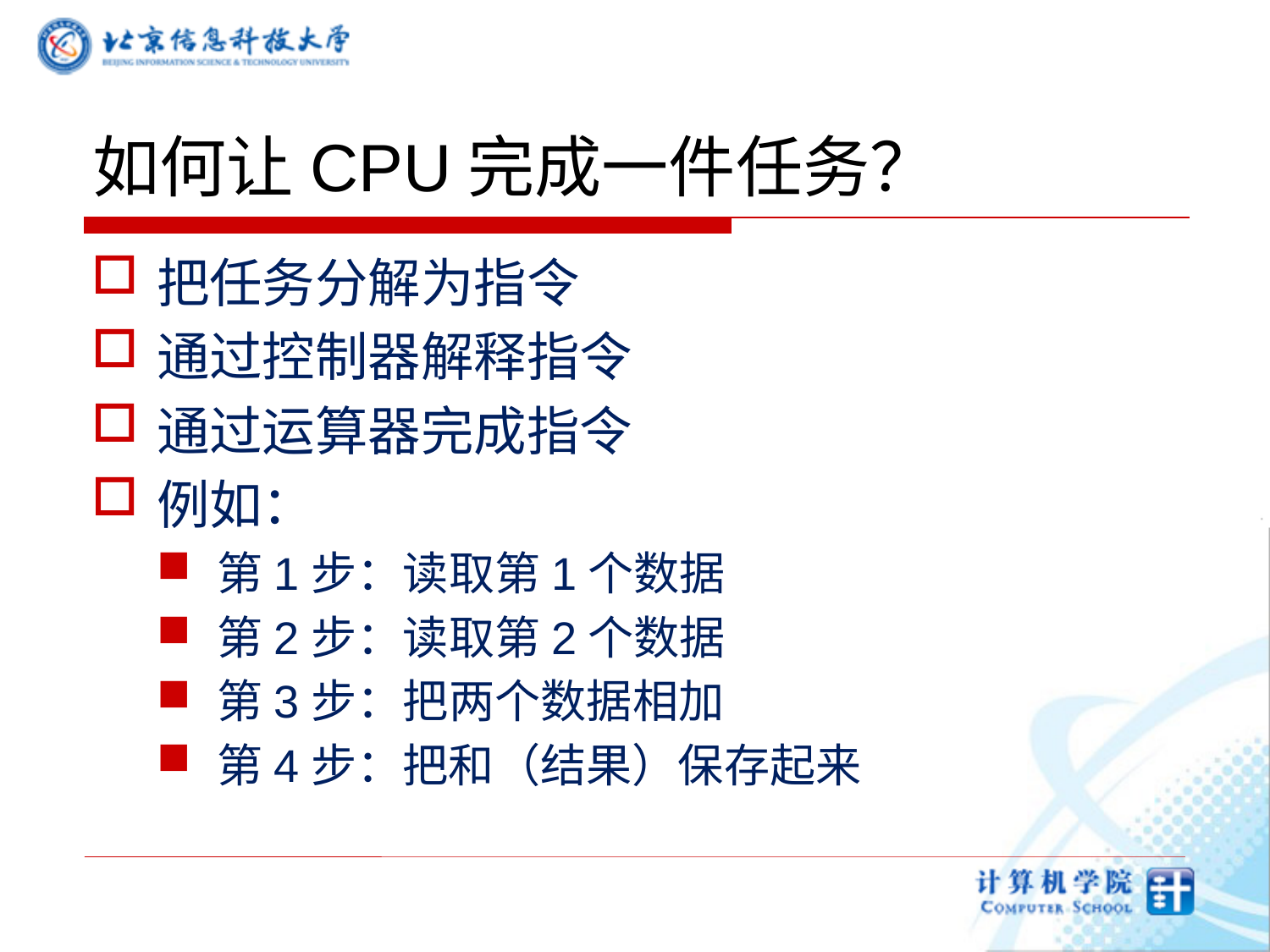

# 如何让CPU完成一件任务？
把任务分解为指令
通过控制器解释指令
通过运算器完成指令
例如：
第1步：读取第1个数据
第2步：读取第2个数据
第3步：把两个数据相加
第4步：把和（结果）保存起来